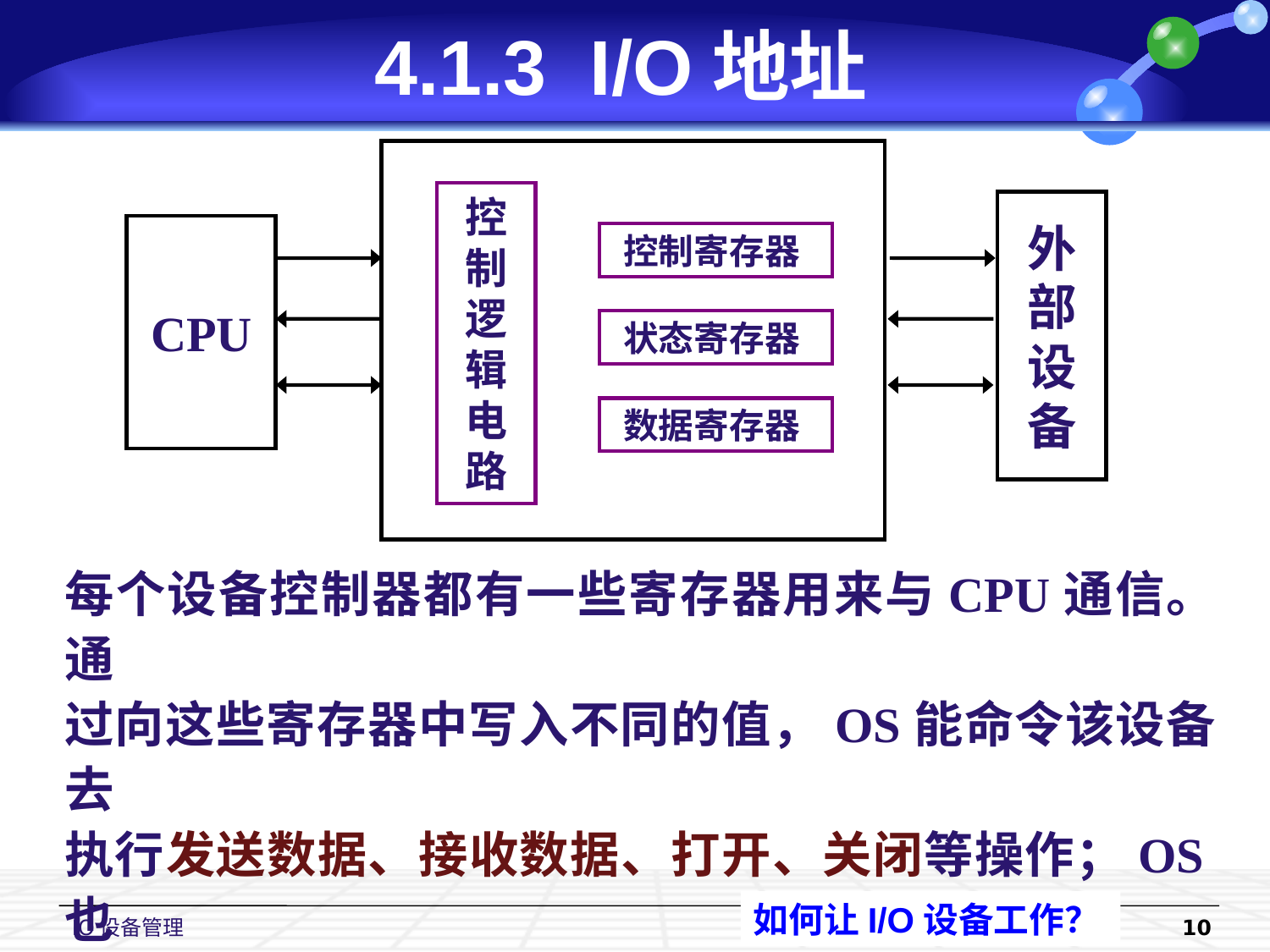

# 4.1.3  I/O地址

控
制
逻
辑
电
路
外
部
设
备
CPU
控制寄存器

状态寄存器

数据寄存器
每个设备控制器都有一些寄存器用来与CPU通信。通
过向这些寄存器中写入不同的值，OS能命令该设备去
执行发送数据、接收数据、打开、关闭等操作；OS也
能通过读取这些寄存器的值来了解设备的当前状态。
此外，许多控制器还有一个数据缓冲区供OS读写。
如何让I/O设备工作？
IO设备管理
10